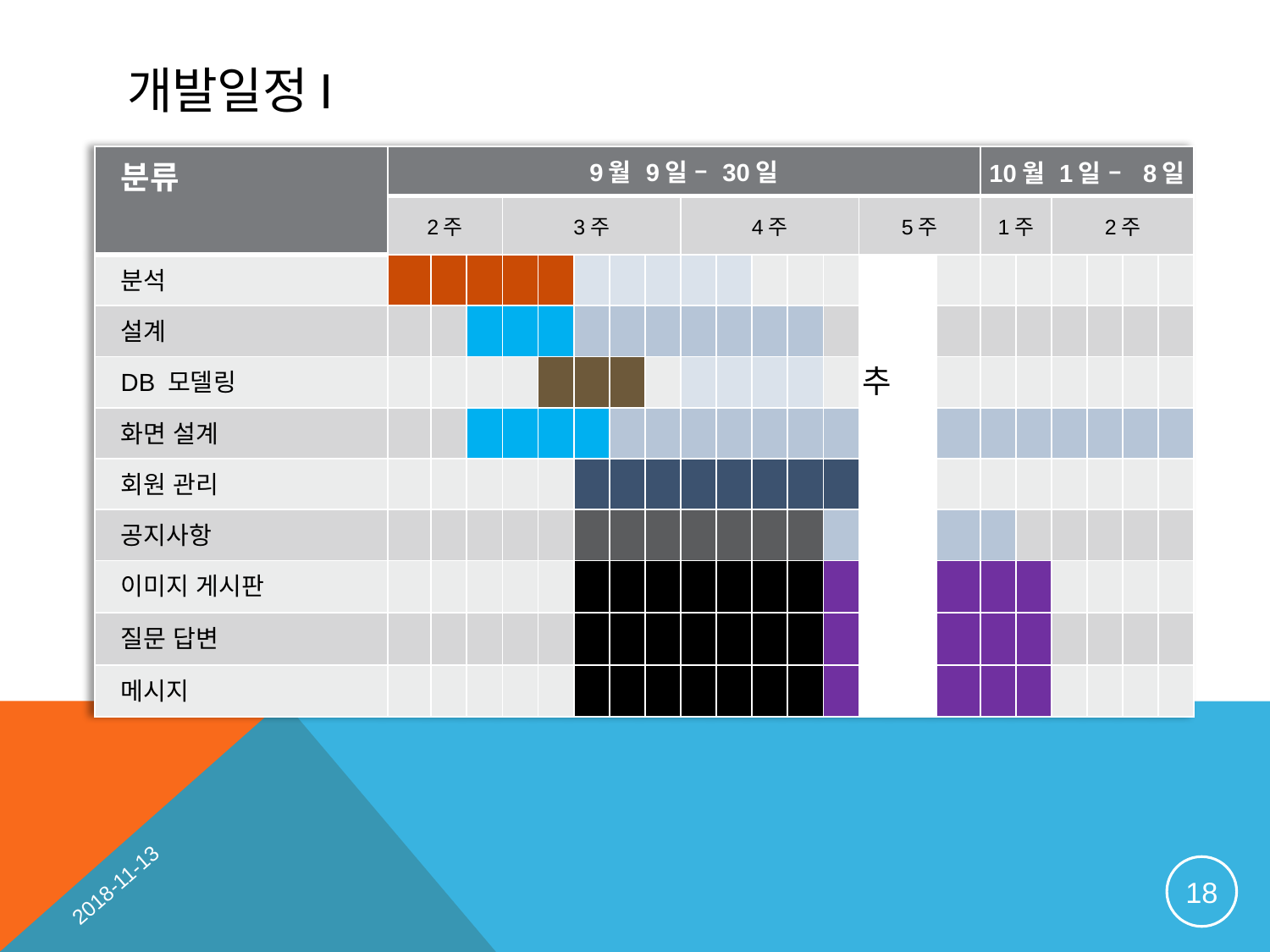

# 개발일정I
| 분류 | 9월 9일 – 30일 |  |  |  |  |  |  |  |  |  |  |  |  |  |  |  | 10월 1일 – 8일 |  |  |  |  |  |
| --- | --- | --- | --- | --- | --- | --- | --- | --- | --- | --- | --- | --- | --- | --- | --- | --- | --- | --- | --- | --- | --- | --- |
|  | 2주 |  |  | 3주 |  |  |  |  | 4주 |  |  |  |  | 5주 |  |  | 1주 |  | 2주 |  |  |  |
| 분석 |  |  |  |  |  |  |  |  |  |  |  |  |  |  |  |  |  |  |  |  |  |  |
| 설계 |  |  |  |  |  |  |  |  |  |  |  |  |  |  |  |  |  |  |  |  |  |  |
| DB 모델링 |  |  |  |  |  |  |  |  |  |  |  |  |  | 추 |  |  |  |  |  |  |  |  |
| 화면 설계 |  |  |  |  |  |  |  |  |  |  |  |  |  |  |  |  |  |  |  |  |  |  |
| 회원 관리 |  |  |  |  |  |  |  |  |  |  |  |  |  |  |  |  |  |  |  |  |  |  |
| 공지사항 |  |  |  |  |  |  |  |  |  |  |  |  |  |  |  |  |  |  |  |  |  |  |
| 이미지 게시판 |  |  |  |  |  |  |  |  |  |  |  |  |  |  |  |  |  |  |  |  |  |  |
| 질문 답변 |  |  |  |  |  |  |  |  |  |  |  |  |  |  |  |  |  |  |  |  |  |  |
| 메시지 |  |  |  |  |  |  |  |  |  |  |  |  |  |  |  |  |  |  |  |  |  |  |
2018-11-13
18